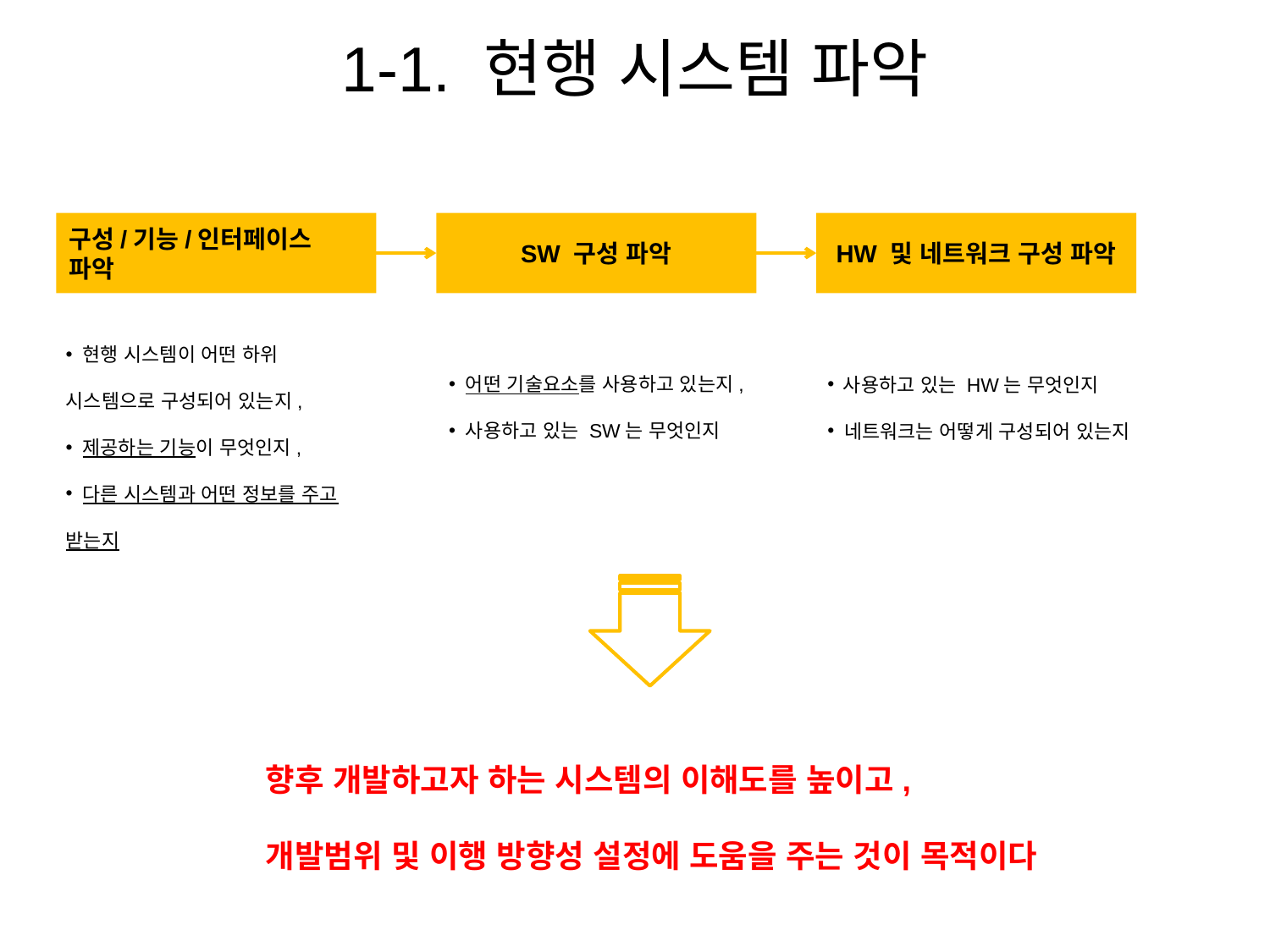

# 1-1. 현행 시스템 파악
SW 구성 파악
구성/기능/인터페이스 파악
HW 및 네트워크 구성 파악
 현행 시스템이 어떤 하위 시스템으로 구성되어 있는지,
 제공하는 기능이 무엇인지,
 다른 시스템과 어떤 정보를 주고 받는지
 어떤 기술요소를 사용하고 있는지,
 사용하고 있는 SW는 무엇인지
 사용하고 있는 HW는 무엇인지
 네트워크는 어떻게 구성되어 있는지

향후 개발하고자 하는 시스템의 이해도를 높이고,
개발범위 및 이행 방향성 설정에 도움을 주는 것이 목적이다